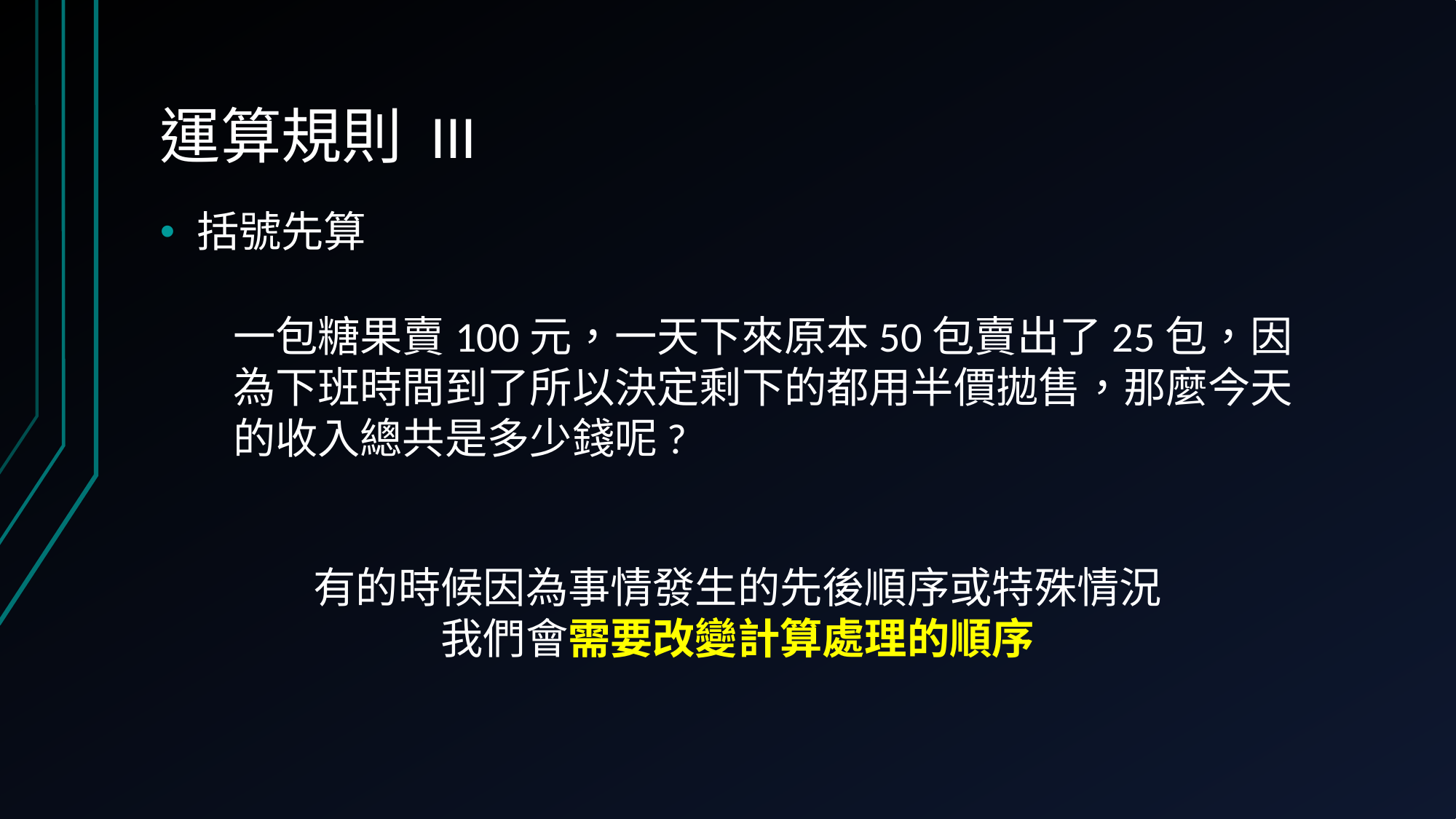

# 運算規則 III
括號先算
一包糖果賣100元，一天下來原本50包賣出了25包，因為下班時間到了所以決定剩下的都用半價拋售，那麼今天的收入總共是多少錢呢?
有的時候因為事情發生的先後順序或特殊情況
我們會需要改變計算處理的順序